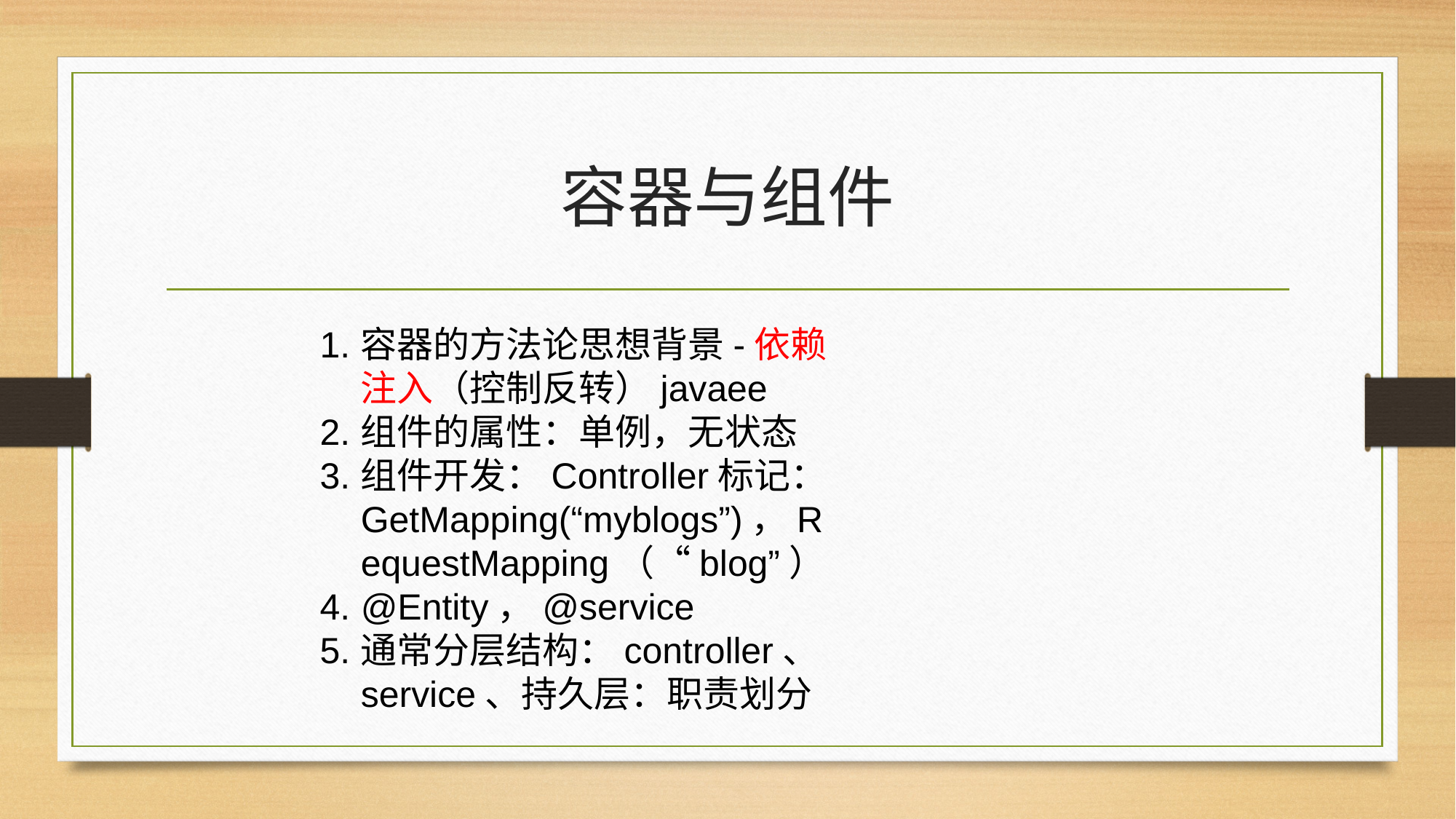

# 容器与组件
容器的方法论思想背景-依赖注入（控制反转）javaee
组件的属性：单例，无状态
组件开发：Controller标记：GetMapping(“myblogs”)，RequestMapping（“blog”）
@Entity，@service
通常分层结构：controller、service、持久层：职责划分